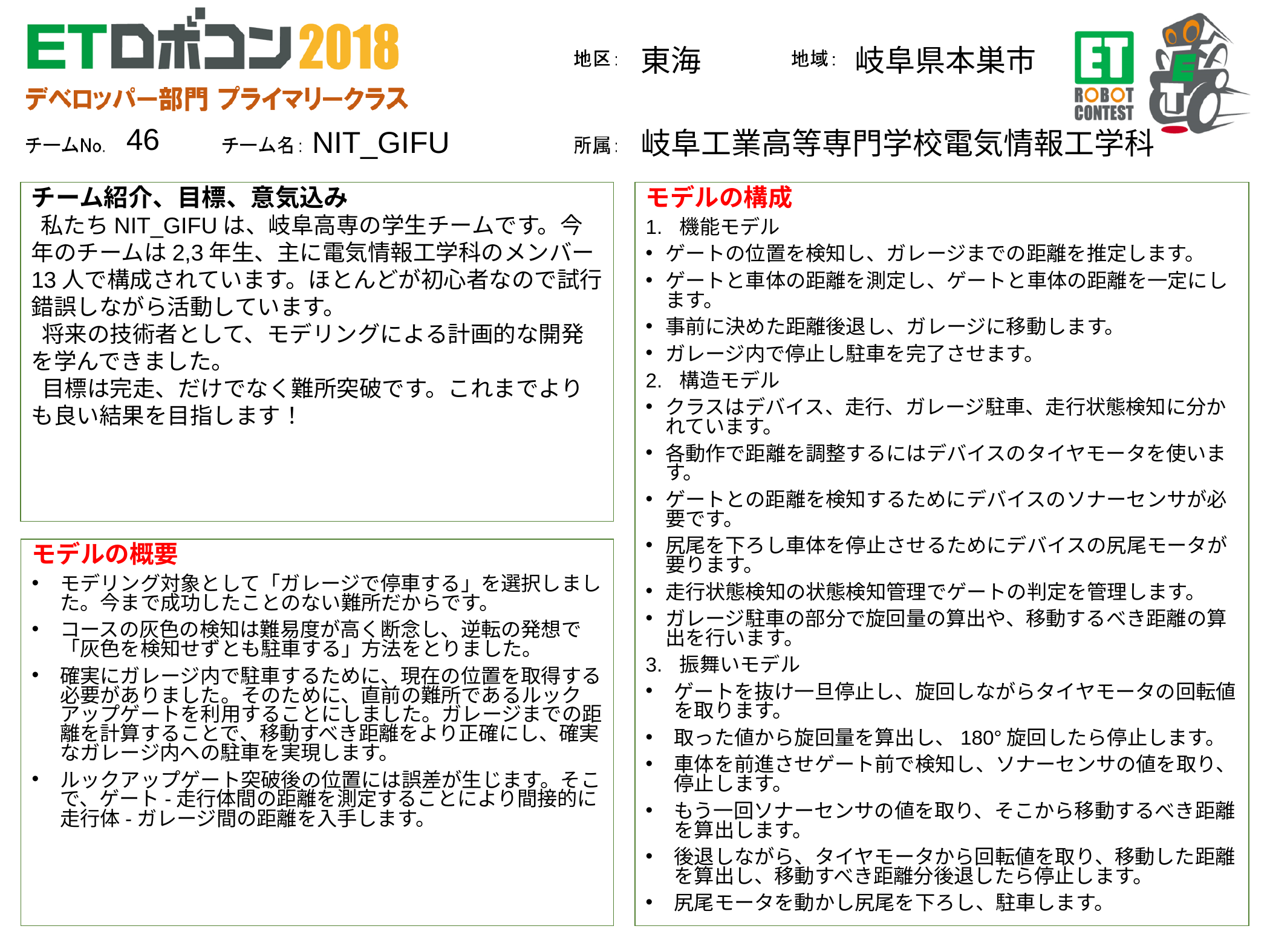

東海
岐阜県本巣市
46
岐阜工業高等専門学校電気情報工学科
NIT_GIFU
チーム紹介、目標、意気込み
 私たちNIT_GIFUは、岐阜高専の学生チームです。今年のチームは2,3年生、主に電気情報工学科のメンバー13人で構成されています。ほとんどが初心者なので試行錯誤しながら活動しています。
 将来の技術者として、モデリングによる計画的な開発を学んできました。
 目標は完走、だけでなく難所突破です。これまでよりも良い結果を目指します！
モデルの構成
機能モデル
ゲートの位置を検知し、ガレージまでの距離を推定します。
ゲートと車体の距離を測定し、ゲートと車体の距離を一定にします。
事前に決めた距離後退し、ガレージに移動します。
ガレージ内で停止し駐車を完了させます。
構造モデル
クラスはデバイス、走行、ガレージ駐車、走行状態検知に分かれています。
各動作で距離を調整するにはデバイスのタイヤモータを使います。
ゲートとの距離を検知するためにデバイスのソナーセンサが必要です。
尻尾を下ろし車体を停止させるためにデバイスの尻尾モータが要ります。
走行状態検知の状態検知管理でゲートの判定を管理します。
ガレージ駐車の部分で旋回量の算出や、移動するべき距離の算出を行います。
振舞いモデル
ゲートを抜け一旦停止し、旋回しながらタイヤモータの回転値を取ります。
取った値から旋回量を算出し、180°旋回したら停止します。
車体を前進させゲート前で検知し、ソナーセンサの値を取り、停止します。
もう一回ソナーセンサの値を取り、そこから移動するべき距離を算出します。
後退しながら、タイヤモータから回転値を取り、移動した距離を算出し、移動すべき距離分後退したら停止します。
尻尾モータを動かし尻尾を下ろし、駐車します。

モデルの概要
モデリング対象として「ガレージで停車する」を選択しました。今まで成功したことのない難所だからです。
コースの灰色の検知は難易度が高く断念し、逆転の発想で「灰色を検知せずとも駐車する」方法をとりました。
確実にガレージ内で駐車するために、現在の位置を取得する必要がありました。そのために、直前の難所であるルックアップゲートを利用することにしました。ガレージまでの距離を計算することで、移動すべき距離をより正確にし、確実なガレージ内への駐車を実現します。
ルックアップゲート突破後の位置には誤差が生じます。そこで、ゲート-走行体間の距離を測定することにより間接的に走行体-ガレージ間の距離を入手します。